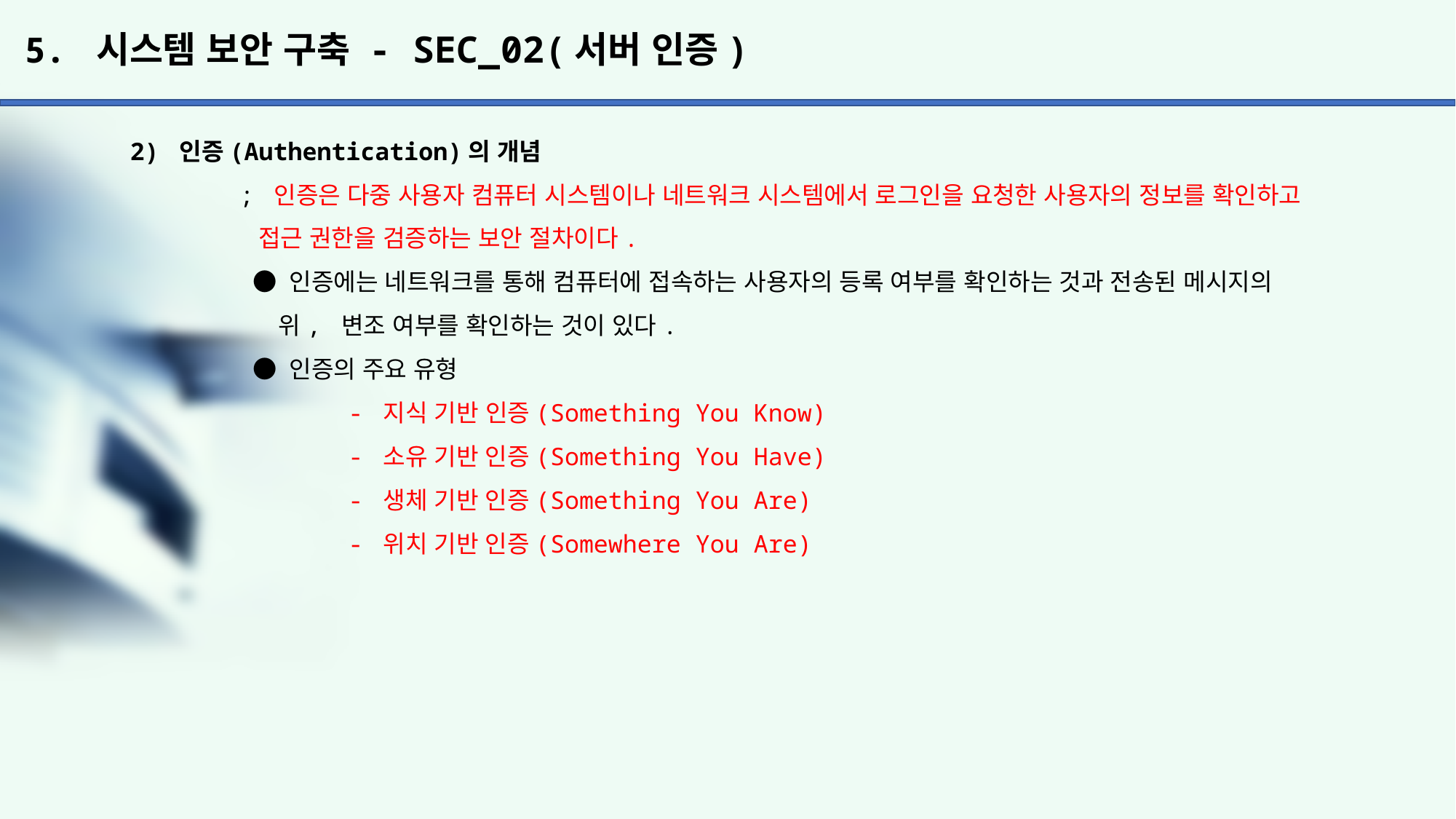

# 5. 시스템 보안 구축 - SEC_02(서버 인증)
2) 인증(Authentication)의 개념
	; 인증은 다중 사용자 컴퓨터 시스템이나 네트워크 시스템에서 로그인을 요청한 사용자의 정보를 확인하고
	  접근 권한을 검증하는 보안 절차이다.
	  ● 인증에는 네트워크를 통해 컴퓨터에 접속하는 사용자의 등록 여부를 확인하는 것과 전송된 메시지의
	     위, 변조 여부를 확인하는 것이 있다.
	  ● 인증의 주요 유형
		- 지식 기반 인증(Something You Know)
		- 소유 기반 인증(Something You Have)
		- 생체 기반 인증(Something You Are)
		- 위치 기반 인증(Somewhere You Are)